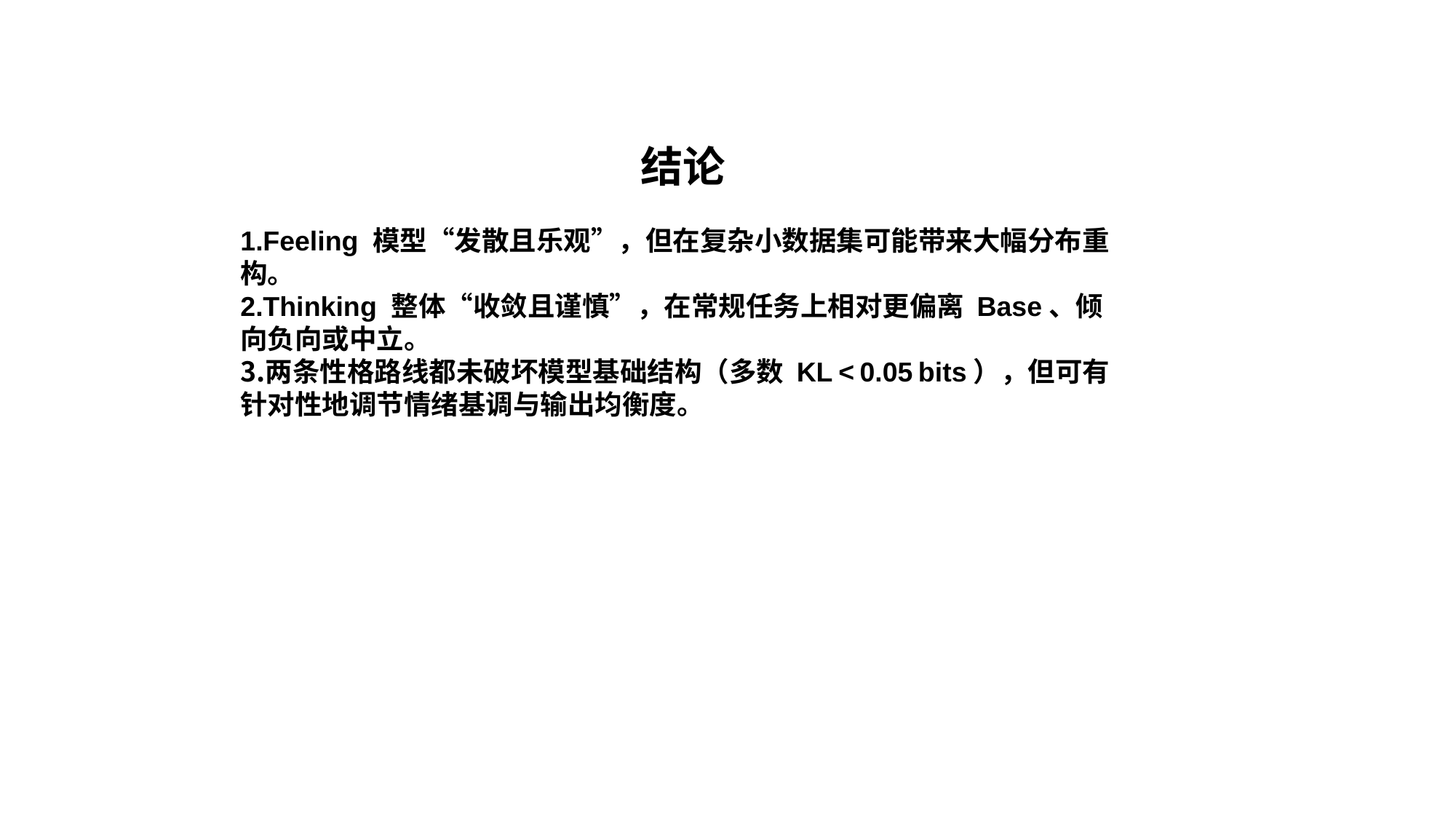

结论

Feeling 模型“发散且乐观”，但在复杂小数据集可能带来大幅分布重构。
Thinking 整体“收敛且谨慎”，在常规任务上相对更偏离 Base、倾向负向或中立。
两条性格路线都未破坏模型基础结构（多数 KL < 0.05 bits），但可有针对性地调节情绪基调与输出均衡度。